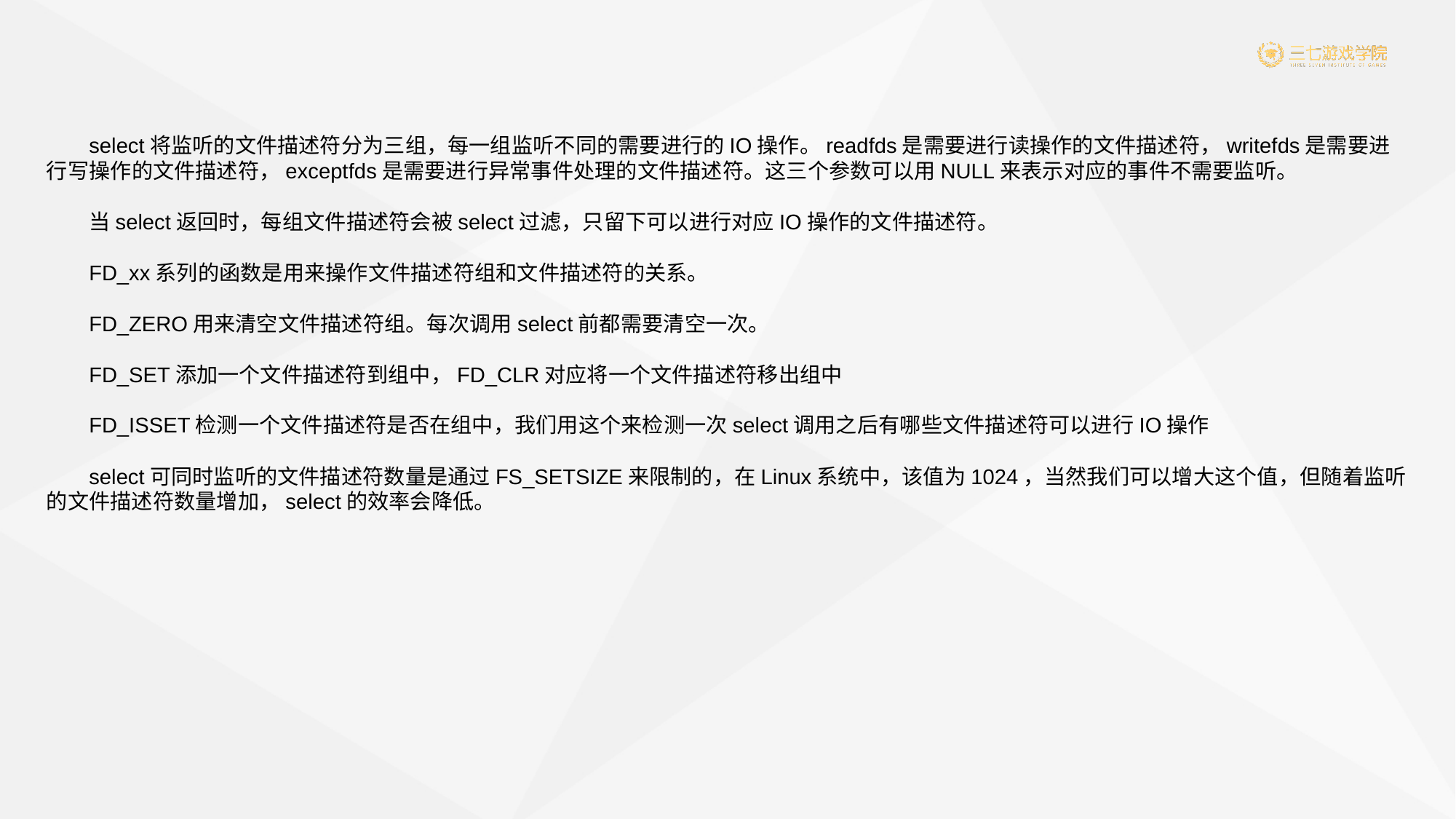

select将监听的文件描述符分为三组，每一组监听不同的需要进行的IO操作。readfds是需要进行读操作的文件描述符，writefds是需要进行写操作的文件描述符，exceptfds是需要进行异常事件处理的文件描述符。这三个参数可以用NULL来表示对应的事件不需要监听。

当select返回时，每组文件描述符会被select过滤，只留下可以进行对应IO操作的文件描述符。

FD_xx系列的函数是用来操作文件描述符组和文件描述符的关系。

FD_ZERO用来清空文件描述符组。每次调用select前都需要清空一次。

FD_SET添加一个文件描述符到组中，FD_CLR对应将一个文件描述符移出组中

FD_ISSET检测一个文件描述符是否在组中，我们用这个来检测一次select调用之后有哪些文件描述符可以进行IO操作

select可同时监听的文件描述符数量是通过FS_SETSIZE来限制的，在Linux系统中，该值为1024，当然我们可以增大这个值，但随着监听的文件描述符数量增加，select的效率会降低。